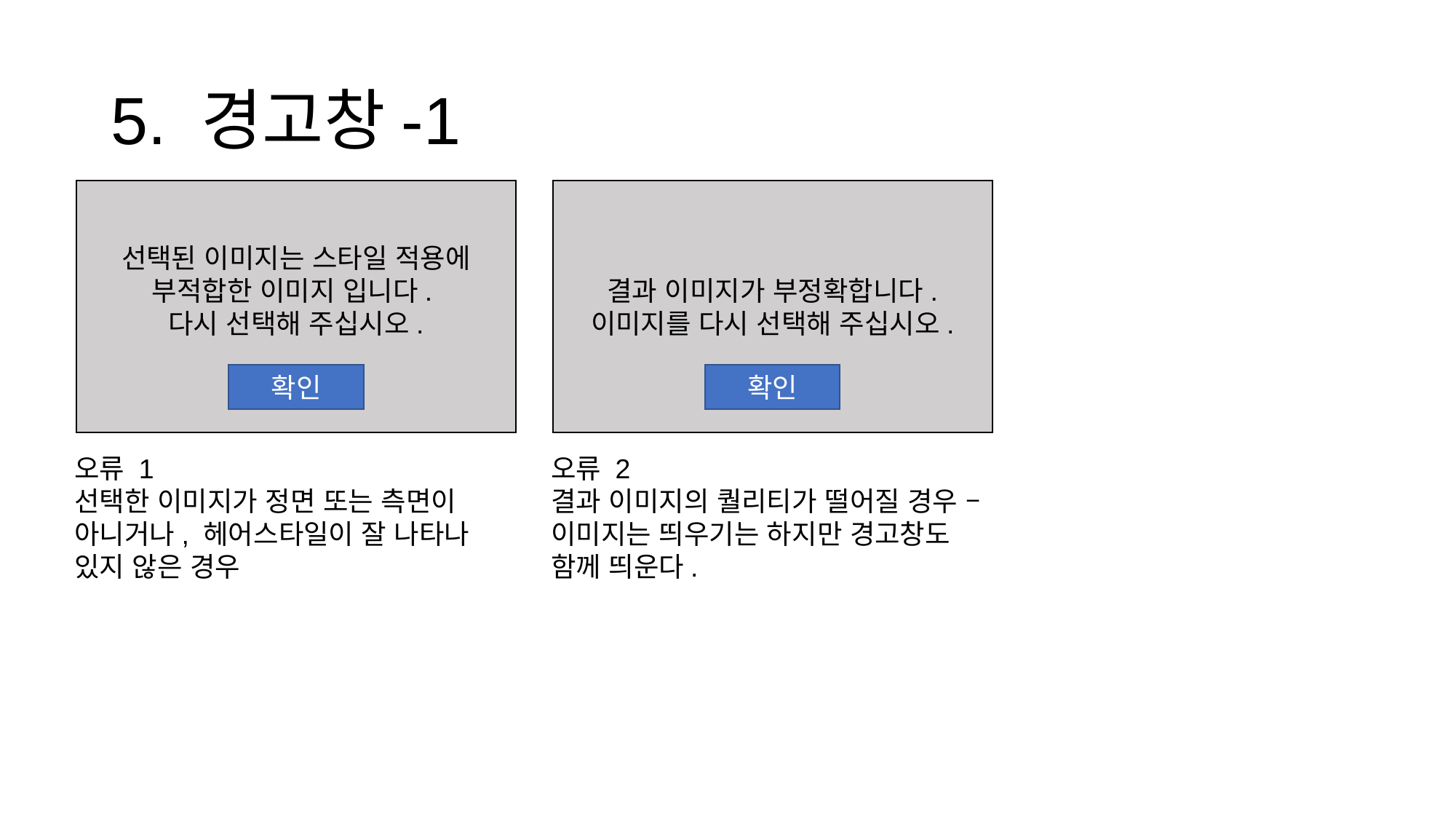

# 5. 경고창-1
선택된 이미지는 스타일 적용에 부적합한 이미지 입니다.
다시 선택해 주십시오.

결과 이미지가 부정확합니다.
이미지를 다시 선택해 주십시오.
확인
확인
오류 1
오류 2
선택한 이미지가 정면 또는 측면이 아니거나, 헤어스타일이 잘 나타나 있지 않은 경우
결과 이미지의 퀄리티가 떨어질 경우 – 이미지는 띄우기는 하지만 경고창도 함께 띄운다.